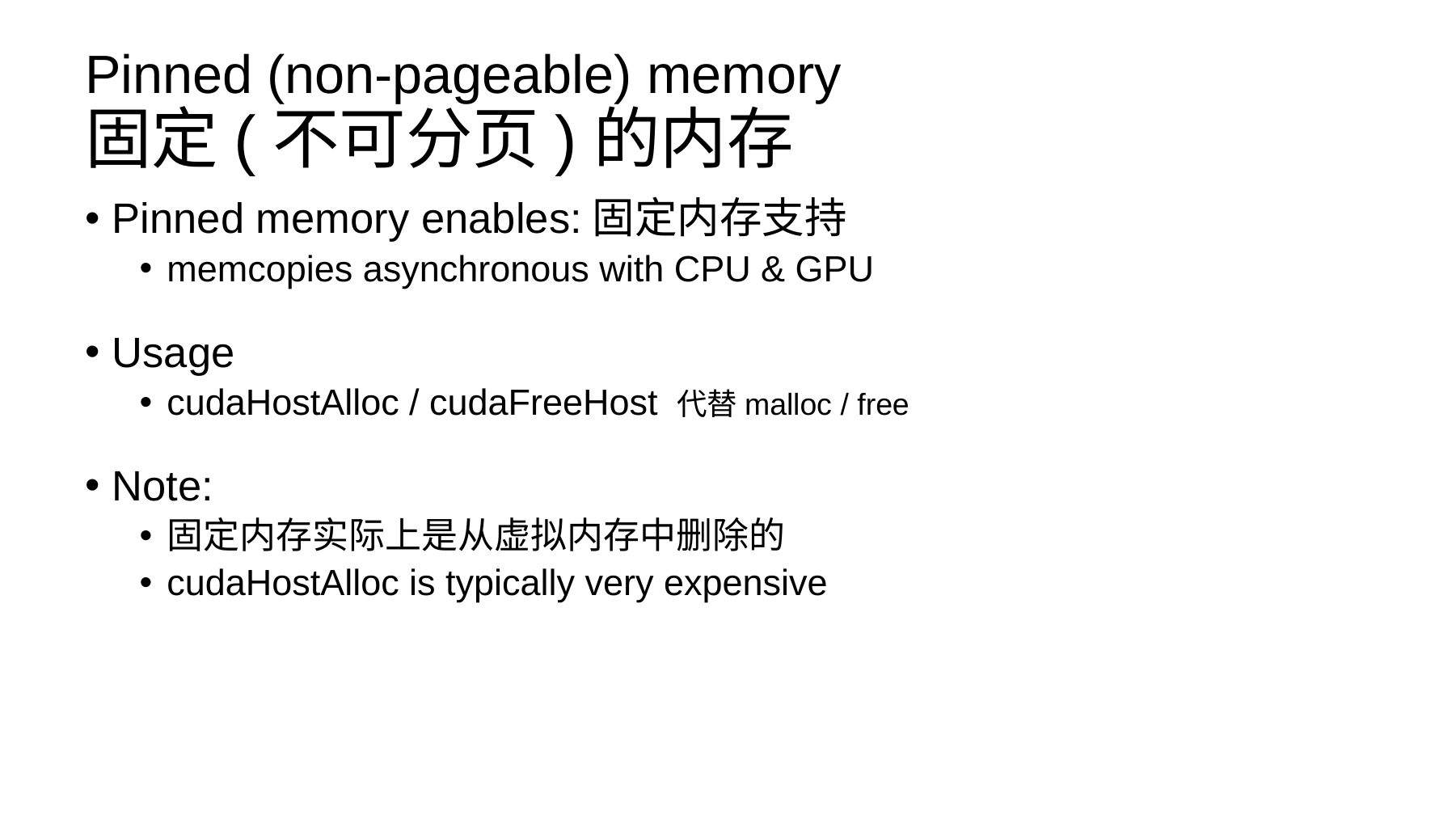

# Pinned (non-pageable) memory 固定(不可分页)的内存
Pinned memory enables:固定内存支持
memcopies asynchronous with CPU & GPU

Usage
cudaHostAlloc / cudaFreeHost 代替malloc / free

Note:
固定内存实际上是从虚拟内存中删除的
cudaHostAlloc is typically very expensive